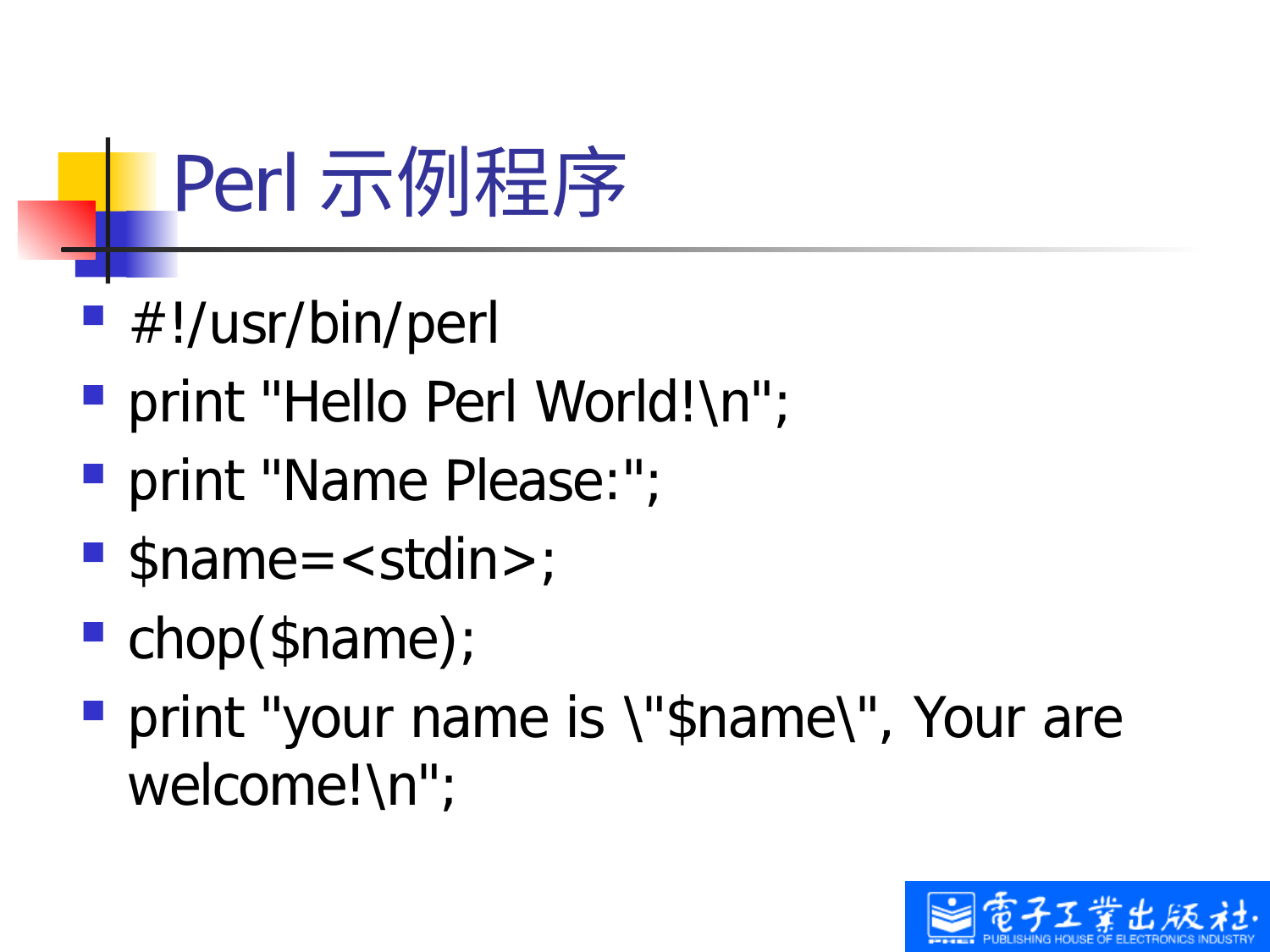

# Perl示例程序
#!/usr/bin/perl
print "Hello Perl World!\n";
print "Name Please:";
$name=<stdin>;
chop($name);
print "your name is \"$name\", Your are welcome!\n";